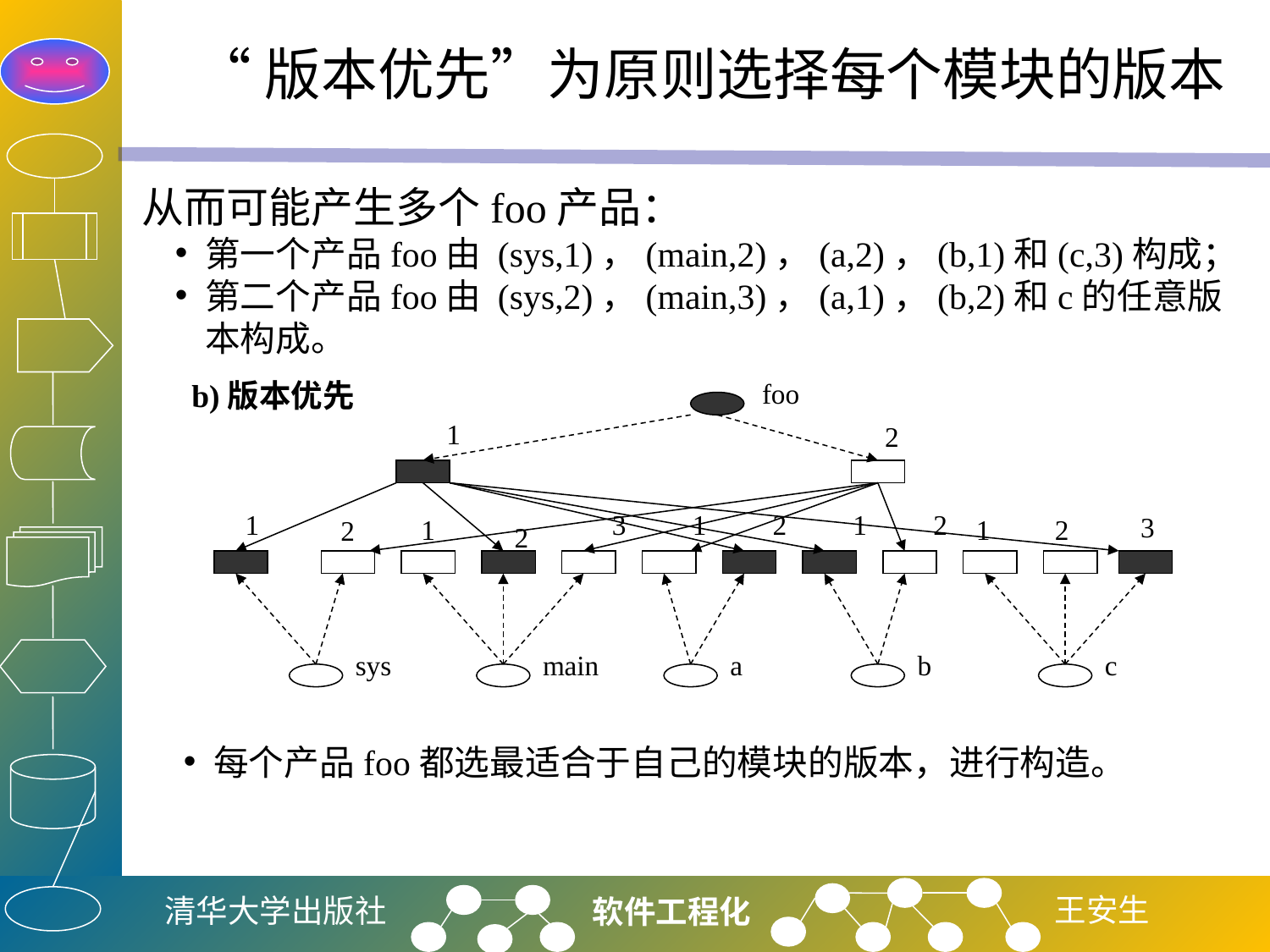

# “版本优先”为原则选择每个模块的版本
从而可能产生多个foo产品：
第一个产品foo由 (sys,1)，(main,2)，(a,2)，(b,1)和(c,3)构成；
第二个产品foo由 (sys,2)，(main,3)，(a,1)，(b,2)和c的任意版本构成。
b)版本优先
foo

1
2

1
3
1
2
1
2
1
2
3
1
2
2

sys
main
a
b
c

每个产品foo都选最适合于自己的模块的版本，进行构造。